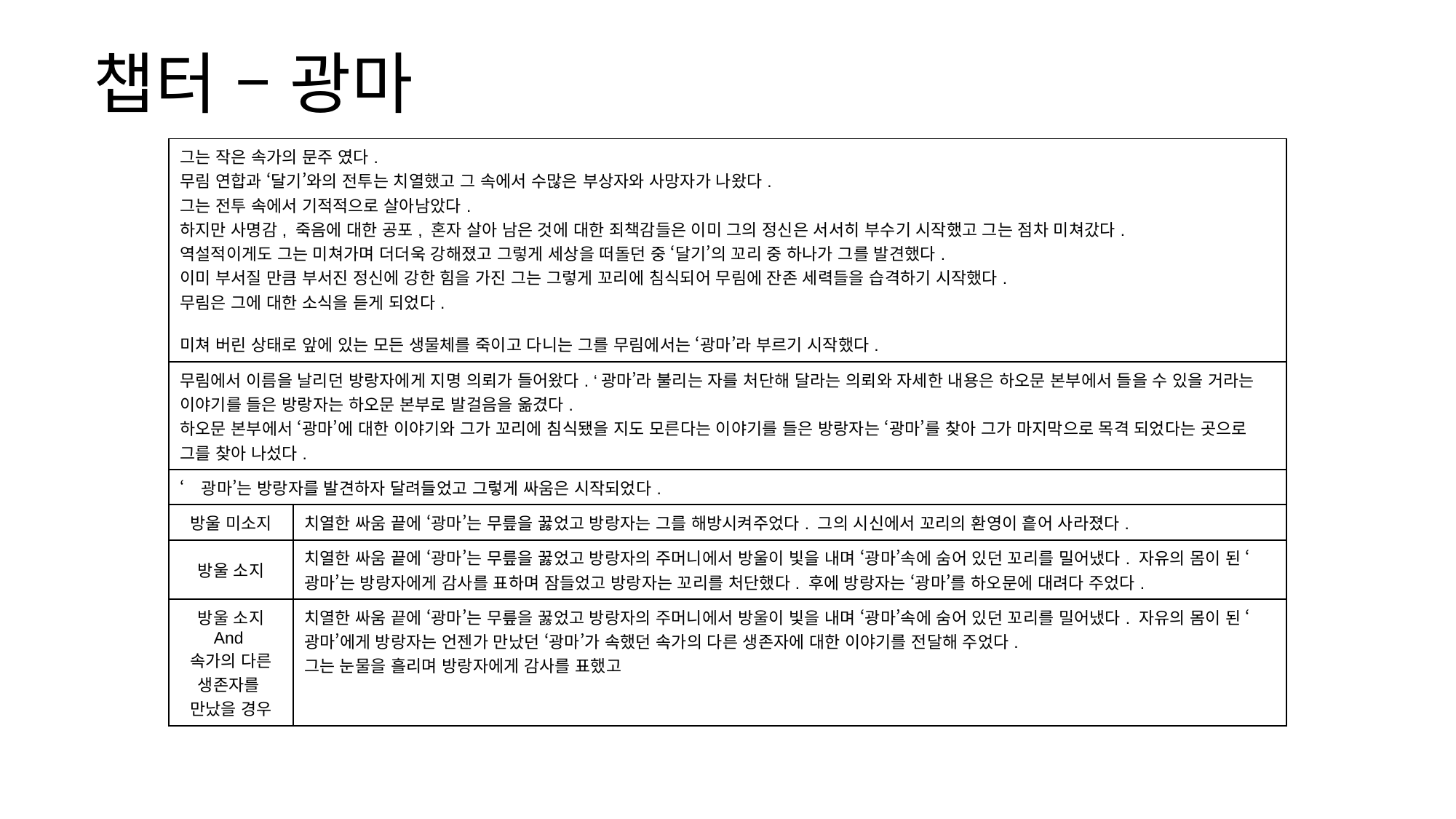

# 챕터 – 광마
| 그는 작은 속가의 문주 였다. 무림 연합과 ‘달기’와의 전투는 치열했고 그 속에서 수많은 부상자와 사망자가 나왔다. 그는 전투 속에서 기적적으로 살아남았다. 하지만 사명감, 죽음에 대한 공포, 혼자 살아 남은 것에 대한 죄책감들은 이미 그의 정신은 서서히 부수기 시작했고 그는 점차 미쳐갔다. 역설적이게도 그는 미쳐가며 더더욱 강해졌고 그렇게 세상을 떠돌던 중 ‘달기’의 꼬리 중 하나가 그를 발견했다. 이미 부서질 만큼 부서진 정신에 강한 힘을 가진 그는 그렇게 꼬리에 침식되어 무림에 잔존 세력들을 습격하기 시작했다. 무림은 그에 대한 소식을 듣게 되었다. 미쳐 버린 상태로 앞에 있는 모든 생물체를 죽이고 다니는 그를 무림에서는 ‘광마’라 부르기 시작했다. |  |
| --- | --- |
| 무림에서 이름을 날리던 방랑자에게 지명 의뢰가 들어왔다. ‘광마’라 불리는 자를 처단해 달라는 의뢰와 자세한 내용은 하오문 본부에서 들을 수 있을 거라는 이야기를 들은 방랑자는 하오문 본부로 발걸음을 옮겼다. 하오문 본부에서 ‘광마’에 대한 이야기와 그가 꼬리에 침식됐을 지도 모른다는 이야기를 들은 방랑자는 ‘광마’를 찾아 그가 마지막으로 목격 되었다는 곳으로 그를 찾아 나섰다. |  |
| ‘광마’는 방랑자를 발견하자 달려들었고 그렇게 싸움은 시작되었다. |  |
| 방울 미소지 | 치열한 싸움 끝에 ‘광마’는 무릎을 꿇었고 방랑자는 그를 해방시켜주었다. 그의 시신에서 꼬리의 환영이 흩어 사라졌다. |
| 방울 소지 | 치열한 싸움 끝에 ‘광마’는 무릎을 꿇었고 방랑자의 주머니에서 방울이 빛을 내며 ‘광마’속에 숨어 있던 꼬리를 밀어냈다. 자유의 몸이 된 ‘광마’는 방랑자에게 감사를 표하며 잠들었고 방랑자는 꼬리를 처단했다. 후에 방랑자는 ‘광마’를 하오문에 대려다 주었다. |
| 방울 소지 And 속가의 다른 생존자를 만났을 경우 | 치열한 싸움 끝에 ‘광마’는 무릎을 꿇었고 방랑자의 주머니에서 방울이 빛을 내며 ‘광마’속에 숨어 있던 꼬리를 밀어냈다. 자유의 몸이 된 ‘광마’에게 방랑자는 언젠가 만났던 ‘광마’가 속했던 속가의 다른 생존자에 대한 이야기를 전달해 주었다. 그는 눈물을 흘리며 방랑자에게 감사를 표했고 |